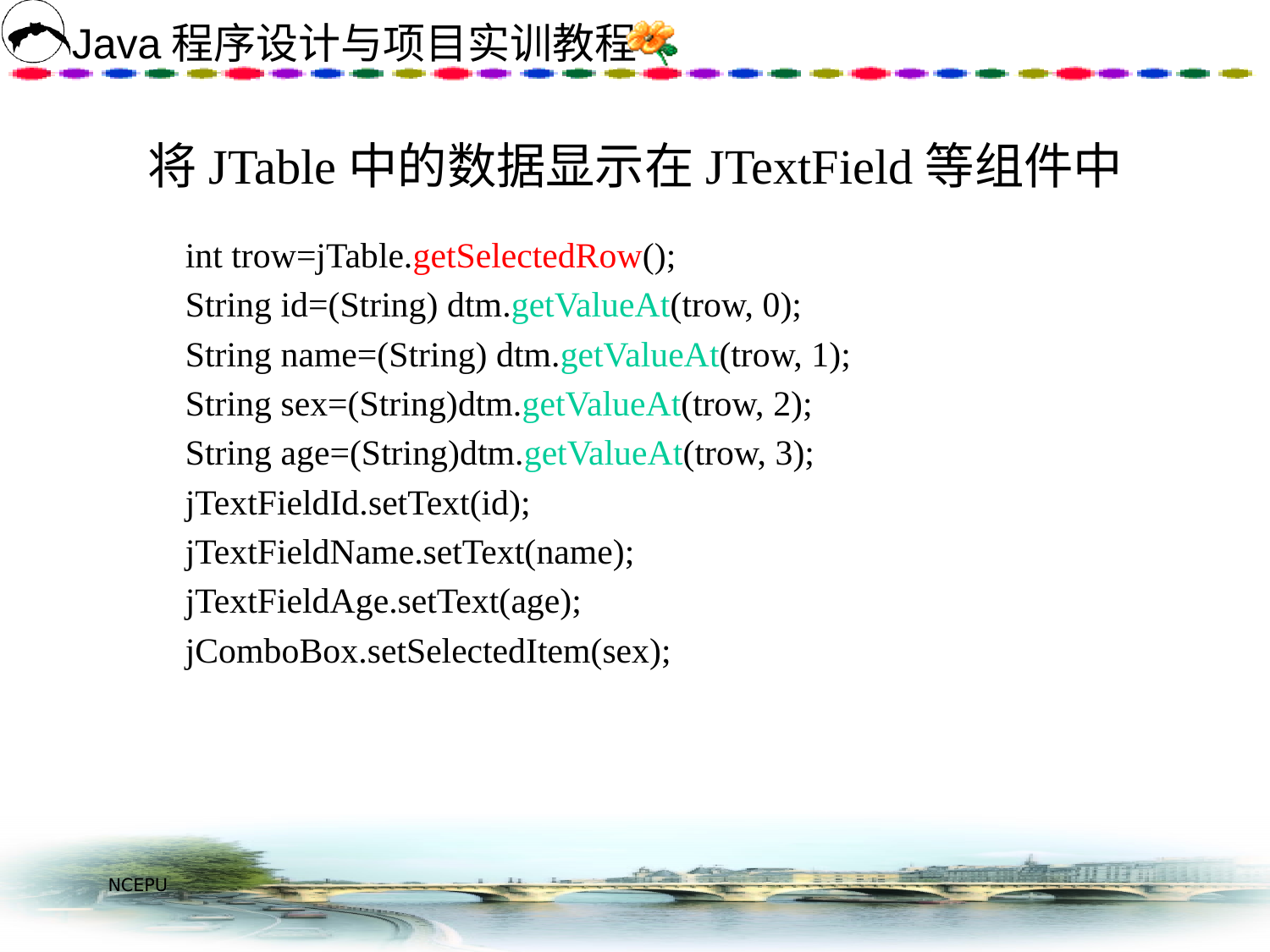

# 将JTable中的数据显示在JTextField等组件中
	int trow=jTable.getSelectedRow();
	String id=(String) dtm.getValueAt(trow, 0);
	String name=(String) dtm.getValueAt(trow, 1);
	String sex=(String)dtm.getValueAt(trow, 2);
	String age=(String)dtm.getValueAt(trow, 3);
	jTextFieldId.setText(id);
	jTextFieldName.setText(name);
	jTextFieldAge.setText(age);
	jComboBox.setSelectedItem(sex);
NCEPU